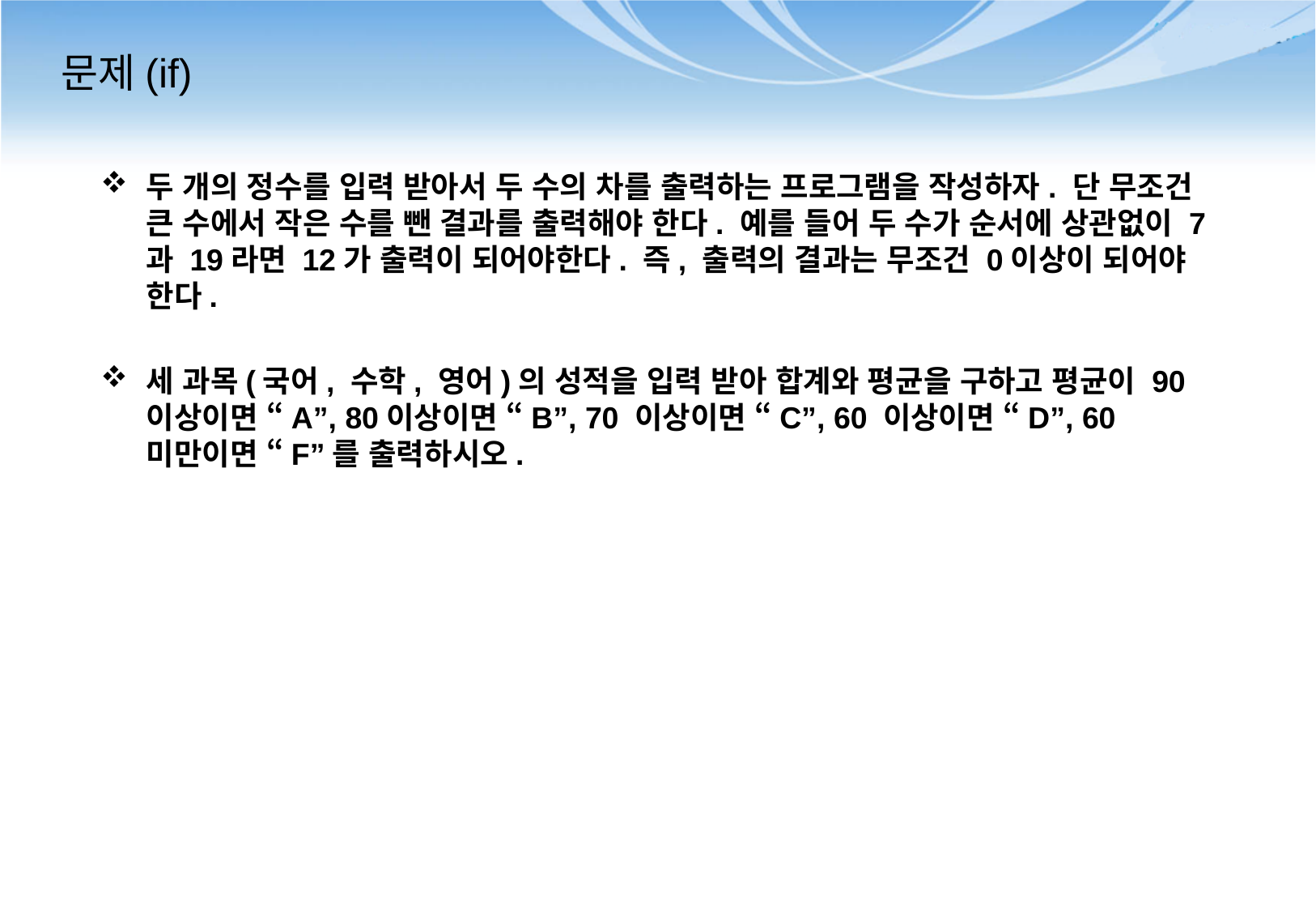

# 문제(if)
두 개의 정수를 입력 받아서 두 수의 차를 출력하는 프로그램을 작성하자. 단 무조건 큰 수에서 작은 수를 뺀 결과를 출력해야 한다. 예를 들어 두 수가 순서에 상관없이 7과 19라면 12가 출력이 되어야한다. 즉, 출력의 결과는 무조건 0이상이 되어야 한다.

세 과목(국어, 수학, 영어)의 성적을 입력 받아 합계와 평균을 구하고 평균이 90이상이면 “A”, 80이상이면 “B”, 70 이상이면 “C”, 60 이상이면 “D”, 60미만이면 “F”를 출력하시오.